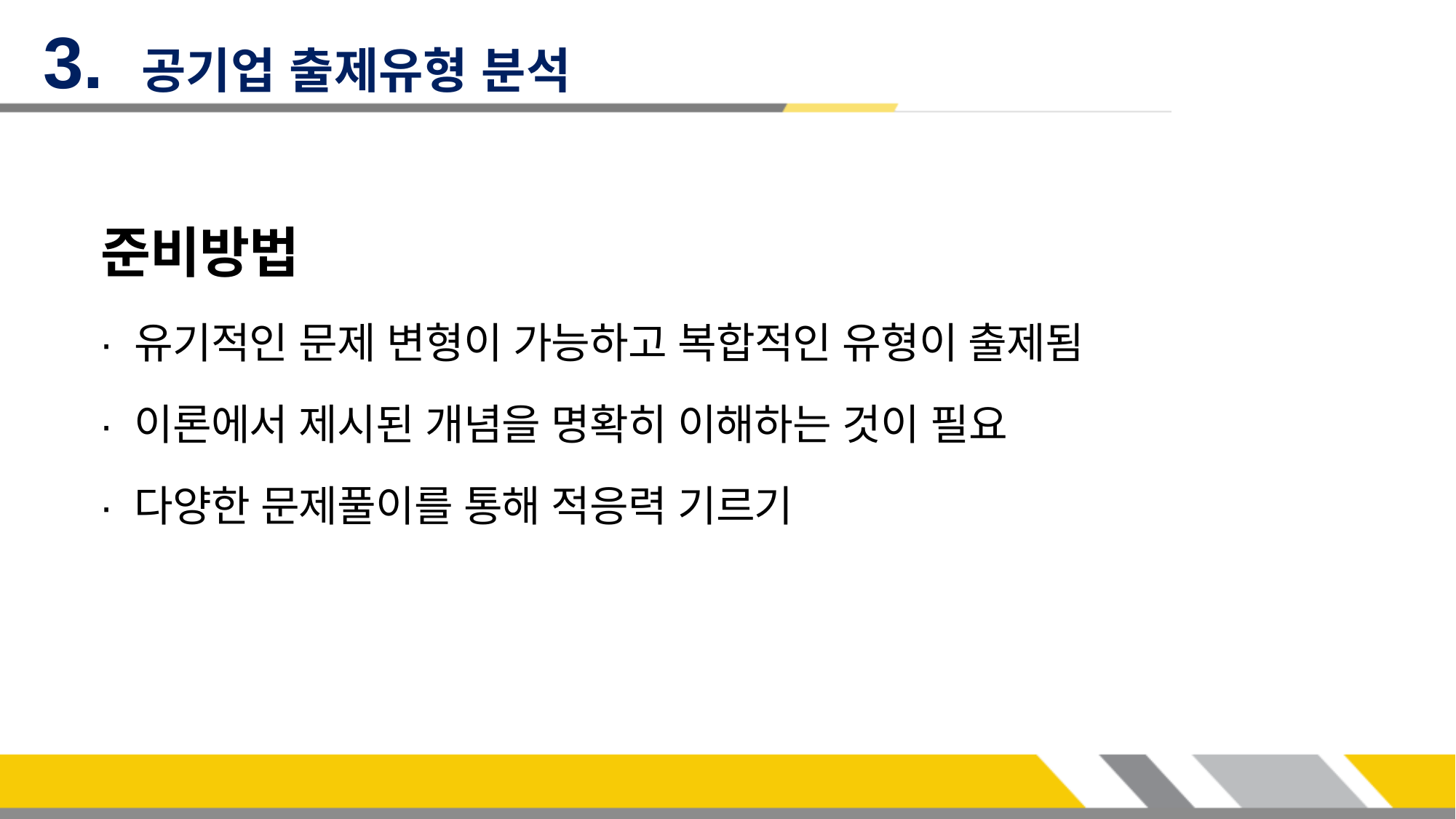

3. 공기업 출제유형 분석
준비방법
∙ 유기적인 문제 변형이 가능하고 복합적인 유형이 출제됨
∙ 이론에서 제시된 개념을 명확히 이해하는 것이 필요
∙ 다양한 문제풀이를 통해 적응력 기르기